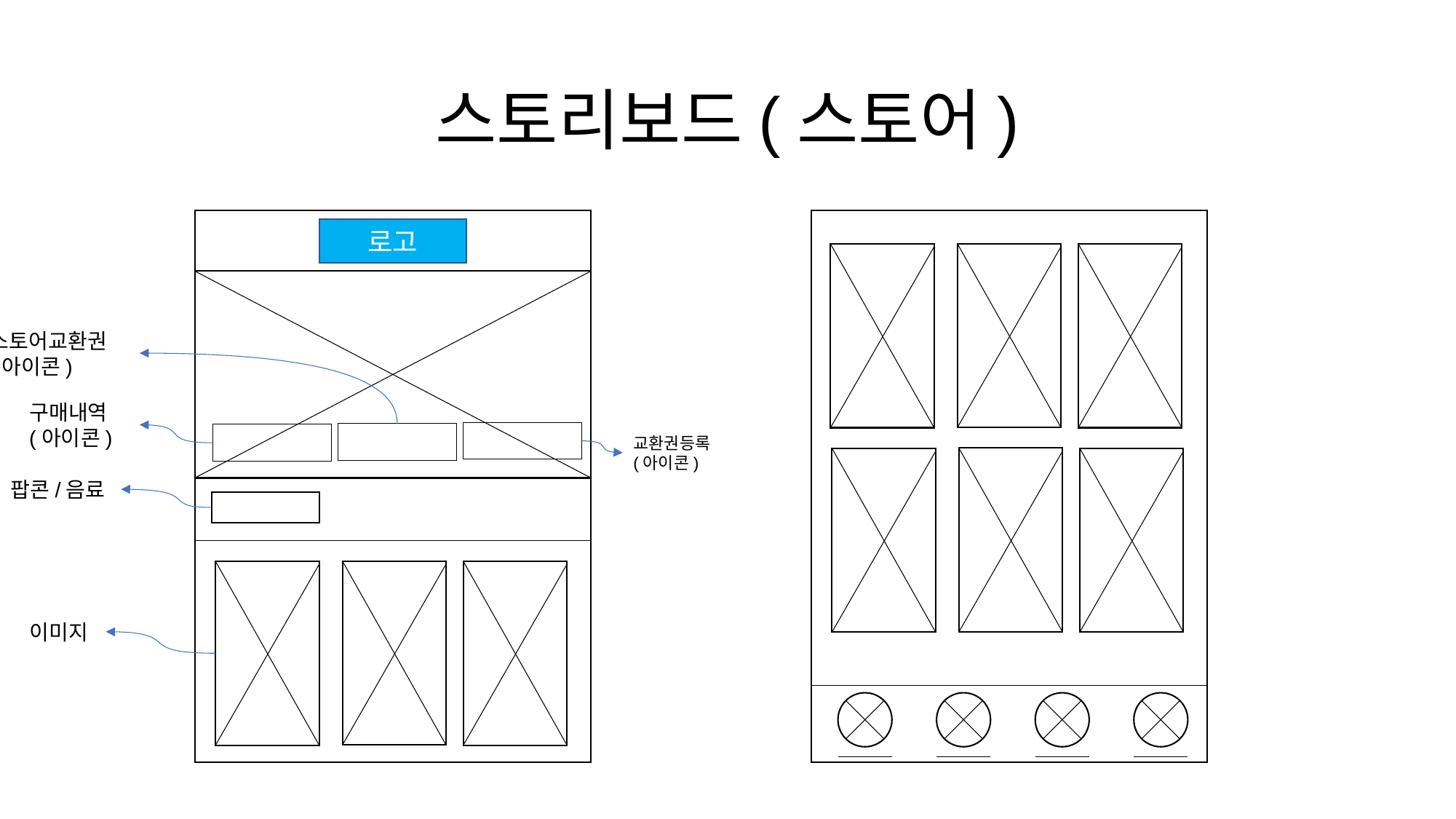

# 스토리보드(스토어)

로고

스토어교환권
(아이콘)
구매내역
(아이콘)

교환권등록
(아이콘)
팝콘/음료

이미지